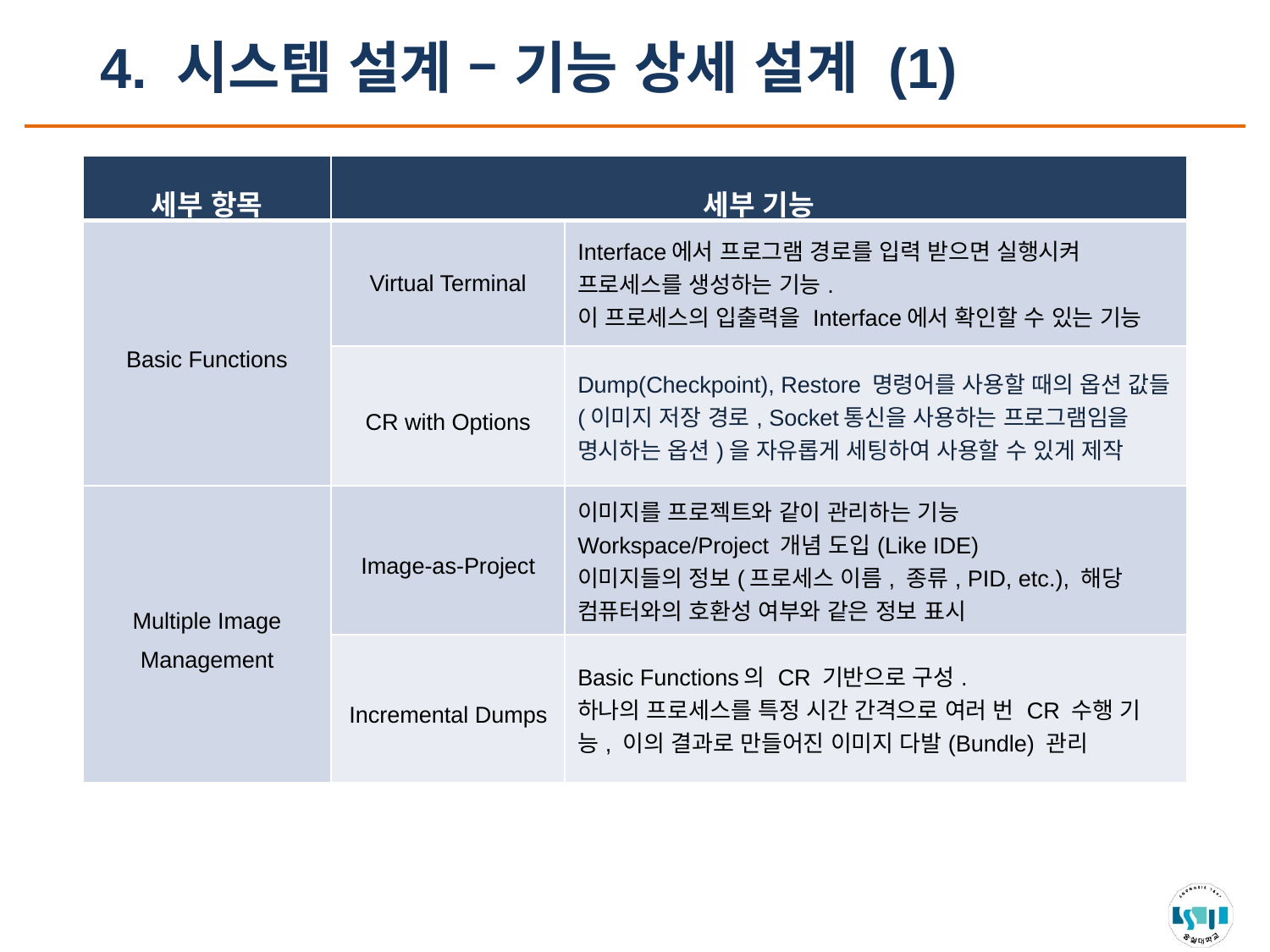

4. 시스템 설계 – 기능 상세 설계 (1)
| 세부 항목 | 세부 기능 |  |
| --- | --- | --- |
| Basic Functions | Virtual Terminal | Interface에서 프로그램 경로를 입력 받으면 실행시켜 프로세스를 생성하는 기능. 이 프로세스의 입출력을 Interface에서 확인할 수 있는 기능 |
|  | CR with Options | Dump(Checkpoint), Restore 명령어를 사용할 때의 옵션 값들(이미지 저장 경로, Socket통신을 사용하는 프로그램임을 명시하는 옵션)을 자유롭게 세팅하여 사용할 수 있게 제작 |
| Multiple Image Management | Image-as-Project | 이미지를 프로젝트와 같이 관리하는 기능 Workspace/Project 개념 도입(Like IDE) 이미지들의 정보(프로세스 이름, 종류, PID, etc.), 해당 컴퓨터와의 호환성 여부와 같은 정보 표시 |
|  | Incremental Dumps | Basic Functions의 CR 기반으로 구성. 하나의 프로세스를 특정 시간 간격으로 여러 번 CR 수행 기능, 이의 결과로 만들어진 이미지 다발(Bundle) 관리 |